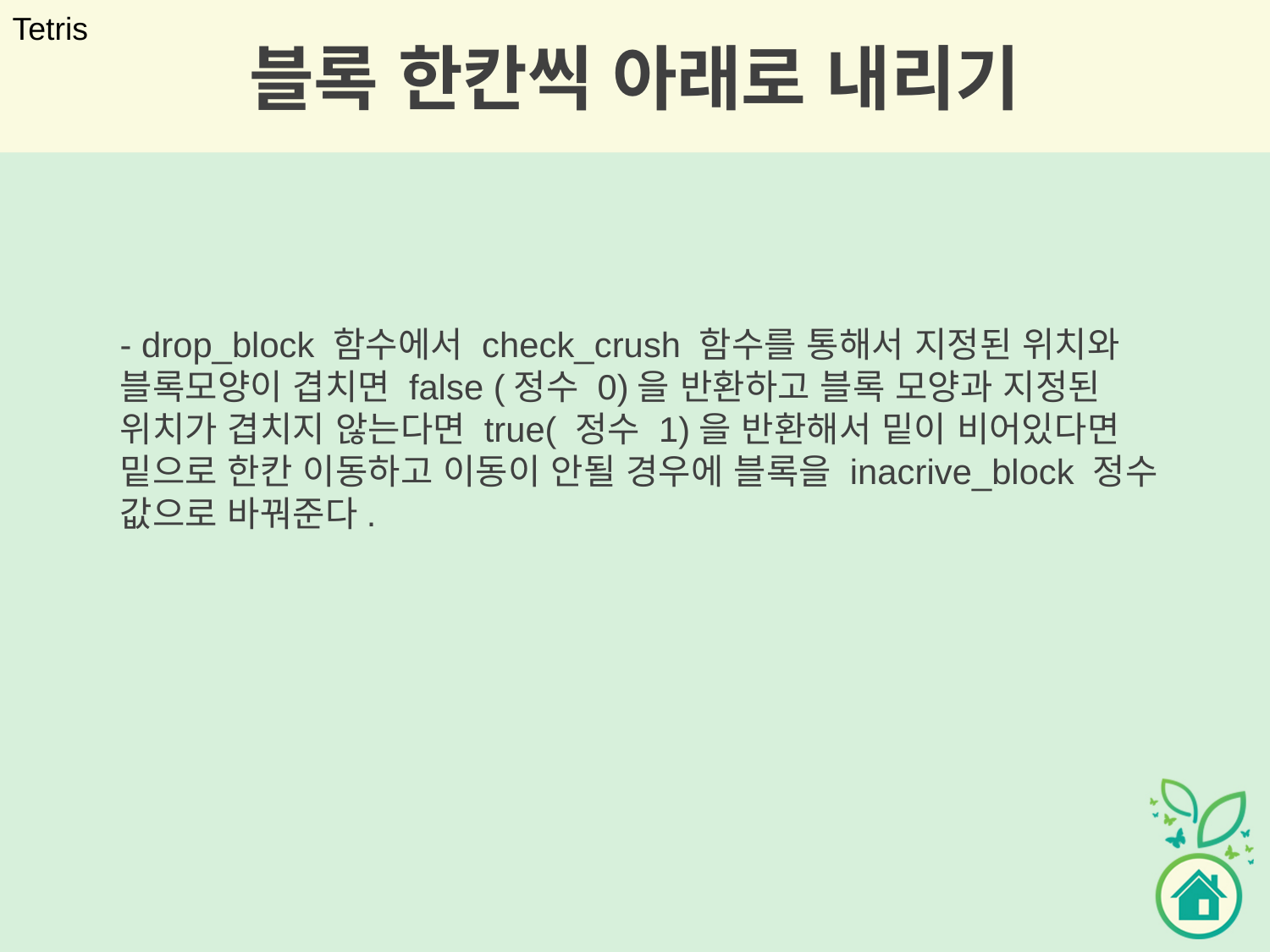

# 블록 한칸씩 아래로 내리기
Tetris
- drop_block 함수에서 check_crush 함수를 통해서 지정된 위치와 블록모양이 겹치면 false (정수 0)을 반환하고 블록 모양과 지정된 위치가 겹치지 않는다면 true( 정수 1)을 반환해서 밑이 비어있다면 밑으로 한칸 이동하고 이동이 안될 경우에 블록을 inacrive_block 정수 값으로 바꿔준다.